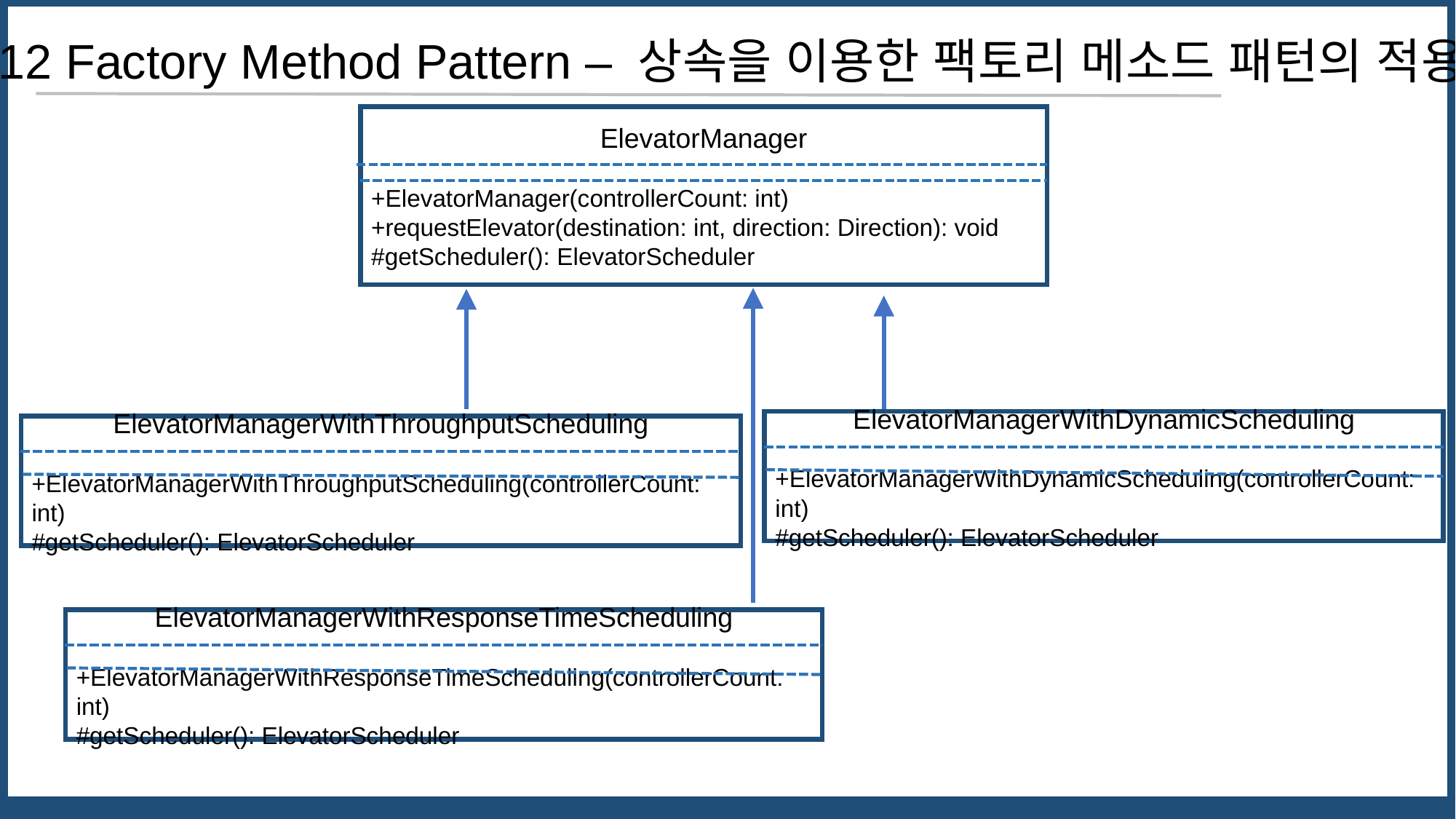

Chapter 12 Factory Method Pattern – 상속을 이용한 팩토리 메소드 패턴의 적용
ElevatorManager

+ElevatorManager(controllerCount: int)
+requestElevator(destination: int, direction: Direction): void
#getScheduler(): ElevatorScheduler
ElevatorManagerWithResponseTimeScheduling

+ElevatorManagerWithResponseTimeScheduling(controllerCount: int)
#getScheduler(): ElevatorScheduler
ElevatorManagerWithThroughputScheduling

+ElevatorManagerWithThroughputScheduling(controllerCount: int)
#getScheduler(): ElevatorScheduler
ElevatorManagerWithDynamicScheduling

+ElevatorManagerWithDynamicScheduling(controllerCount: int)
#getScheduler(): ElevatorScheduler